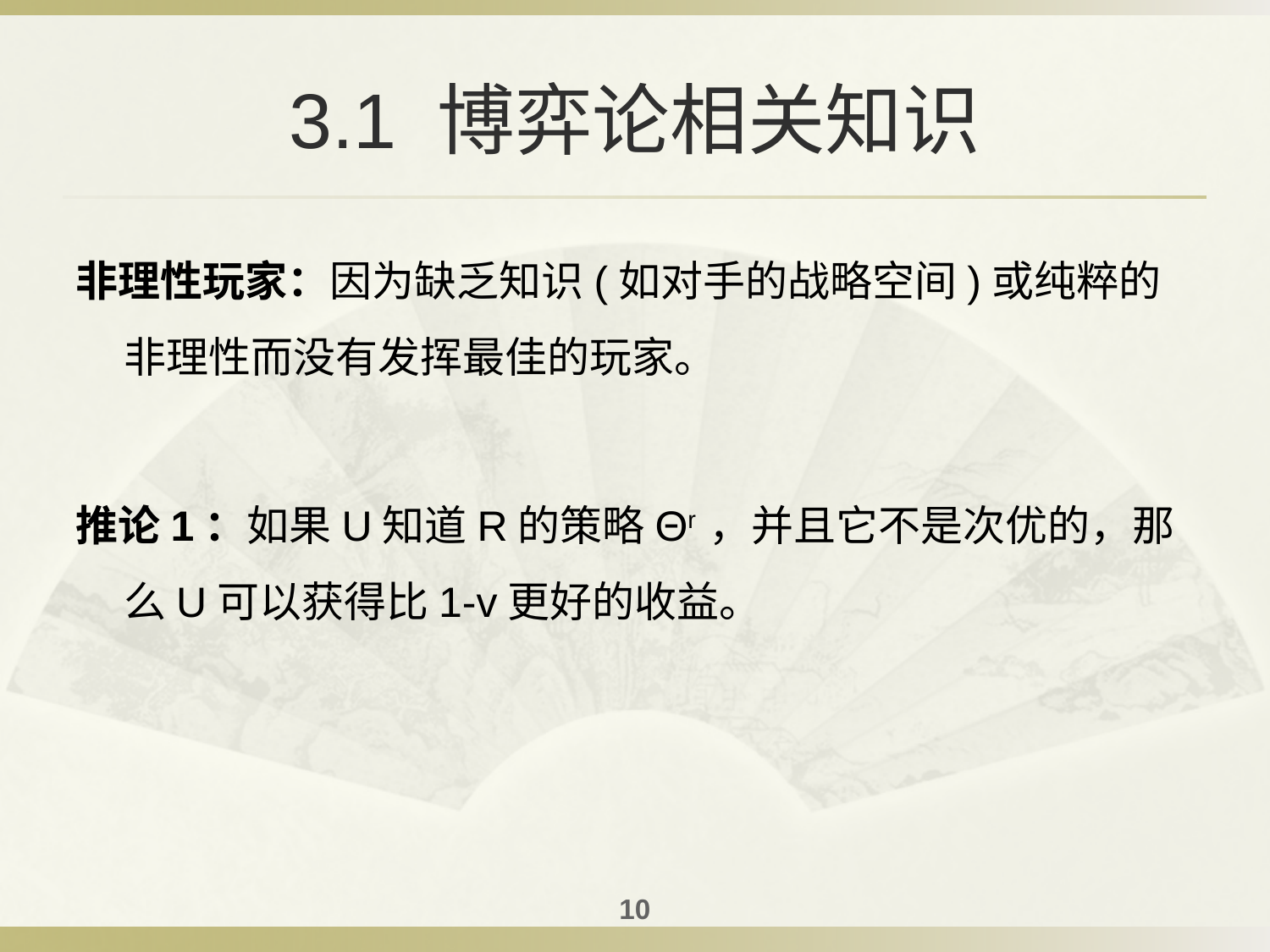

# 3.1 博弈论相关知识
非理性玩家：因为缺乏知识(如对手的战略空间)或纯粹的非理性而没有发挥最佳的玩家。

推论1：如果U知道R的策略Θr ，并且它不是次优的，那么U可以获得比1-v更好的收益。

10